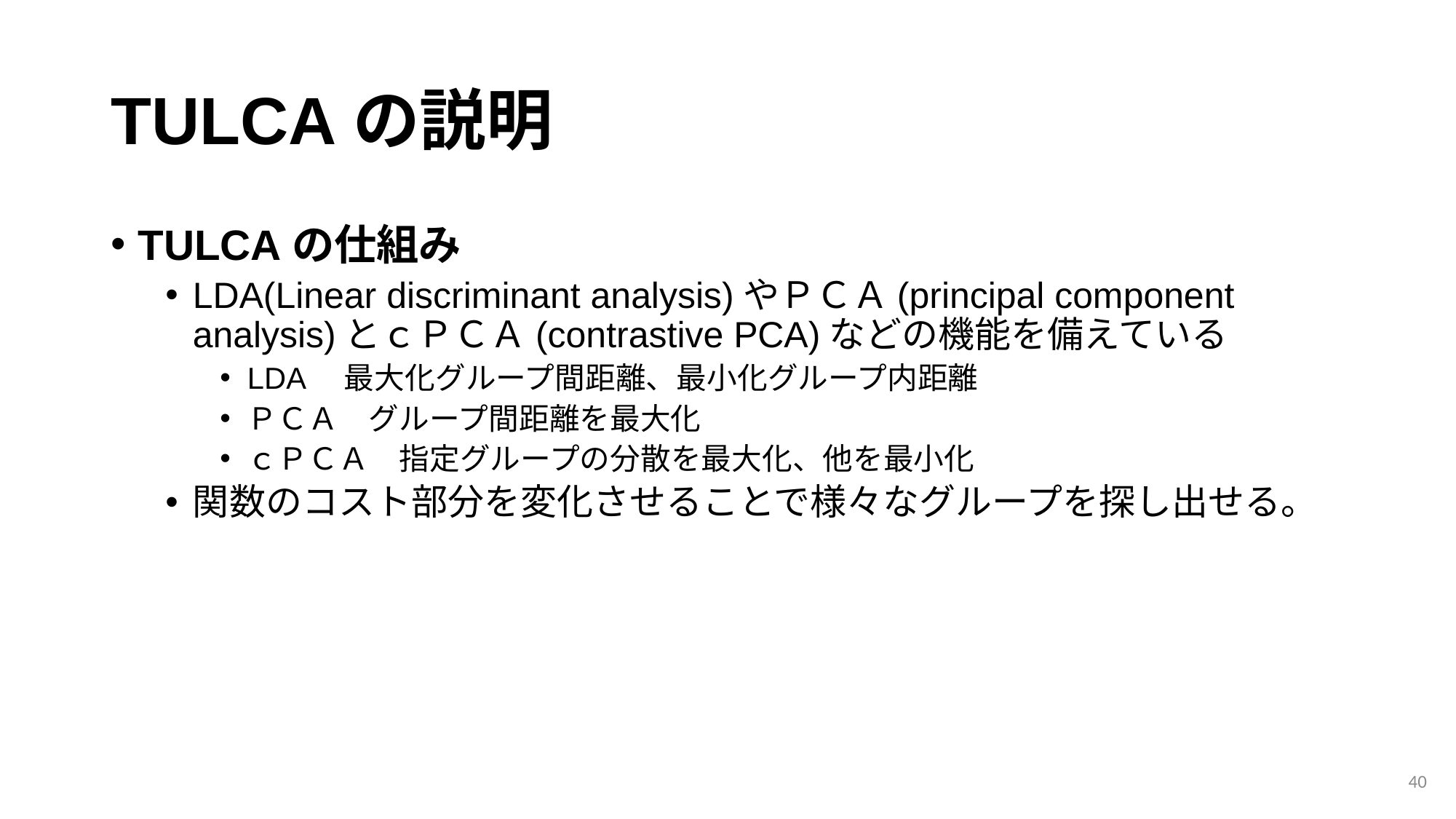

# TULCAの説明
TULCAの仕組み
LDA(Linear discriminant analysis)やＰＣＡ(principal component analysis)とｃＰＣＡ(contrastive PCA)などの機能を備えている
LDA　最大化グループ間距離、最小化グループ内距離
ＰＣＡ　グループ間距離を最大化
ｃＰＣＡ　指定グループの分散を最大化、他を最小化
関数のコスト部分を変化させることで様々なグループを探し出せる。
40